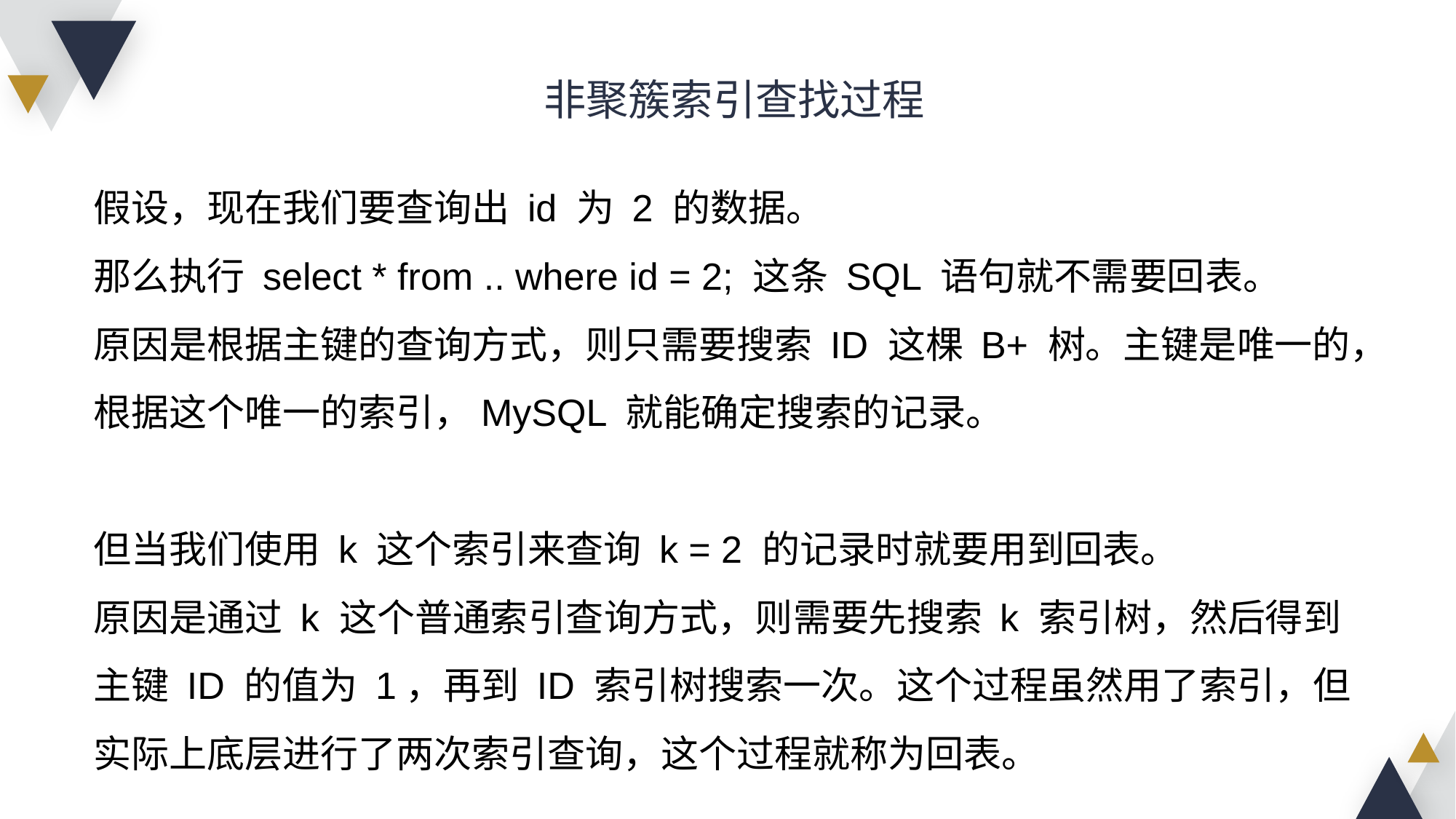

非聚簇索引查找过程
假设，现在我们要查询出 id 为 2 的数据。
那么执行 select * from .. where id = 2; 这条 SQL 语句就不需要回表。
原因是根据主键的查询方式，则只需要搜索 ID 这棵 B+ 树。主键是唯一的，根据这个唯一的索引，MySQL 就能确定搜索的记录。

但当我们使用 k 这个索引来查询 k = 2 的记录时就要用到回表。
原因是通过 k 这个普通索引查询方式，则需要先搜索 k 索引树，然后得到主键 ID 的值为 1，再到 ID 索引树搜索一次。这个过程虽然用了索引，但实际上底层进行了两次索引查询，这个过程就称为回表。